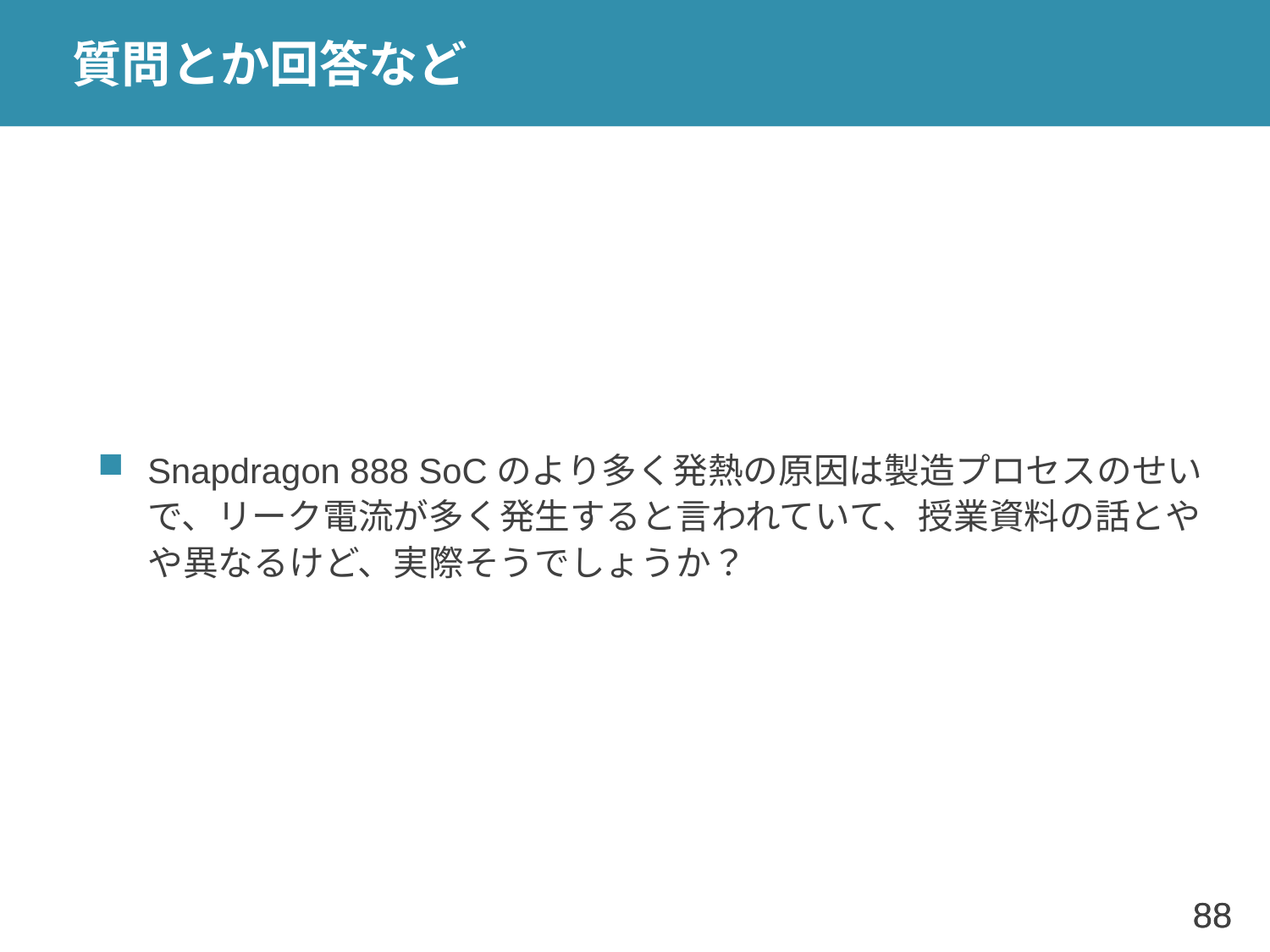

# 質問とか回答など
Snapdragon 888 SoCのより多く発熱の原因は製造プロセスのせいで、リーク電流が多く発生すると言われていて、授業資料の話とやや異なるけど、実際そうでしょうか？